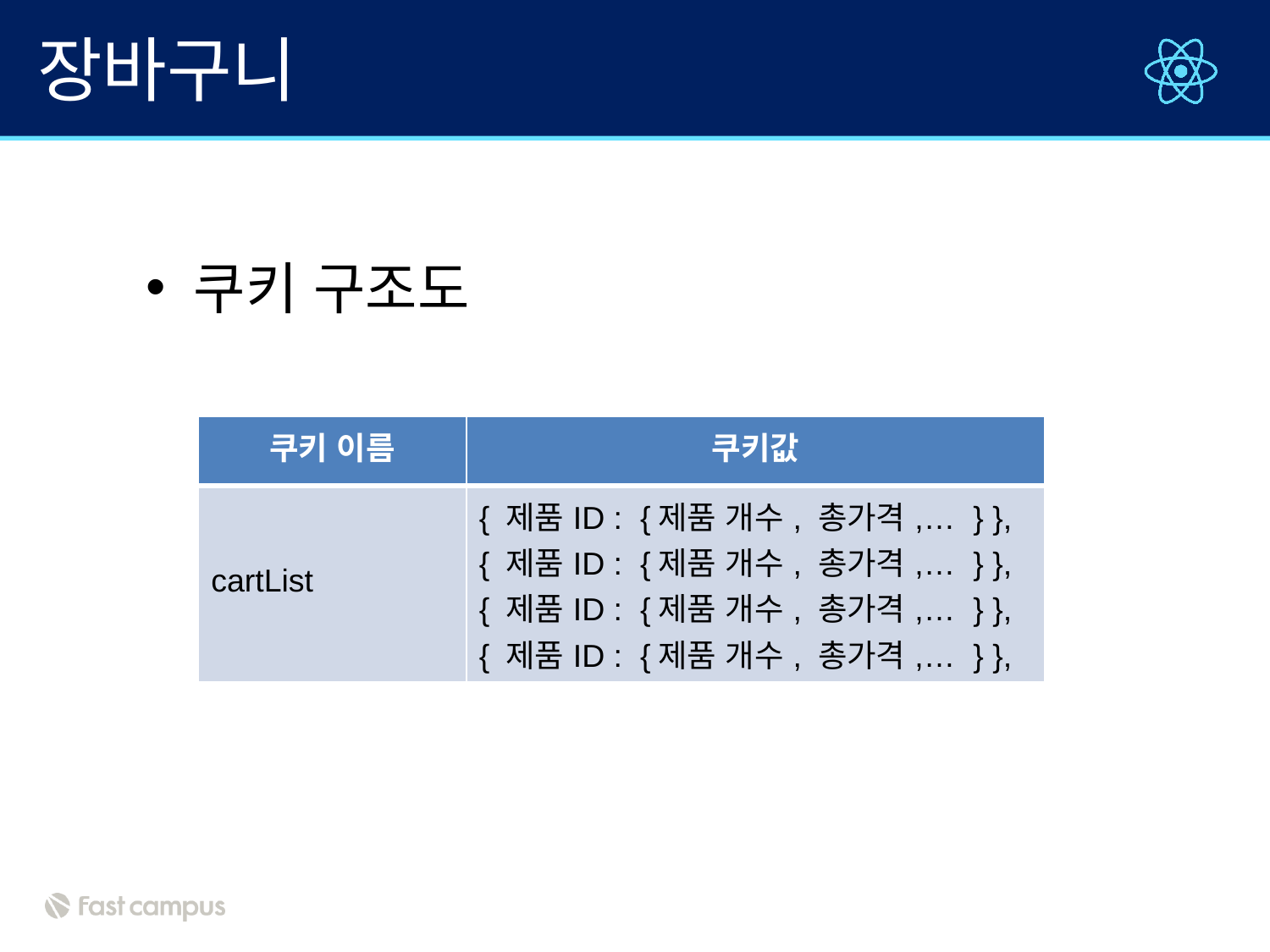

# 장바구니
쿠키 구조도

| 쿠키 이름 | 쿠키값 |
| --- | --- |
| cartList | { 제품ID : {제품 개수, 총가격,… } }, { 제품ID : {제품 개수, 총가격,… } }, { 제품ID : {제품 개수, 총가격,… } }, { 제품ID : {제품 개수, 총가격,… } }, |